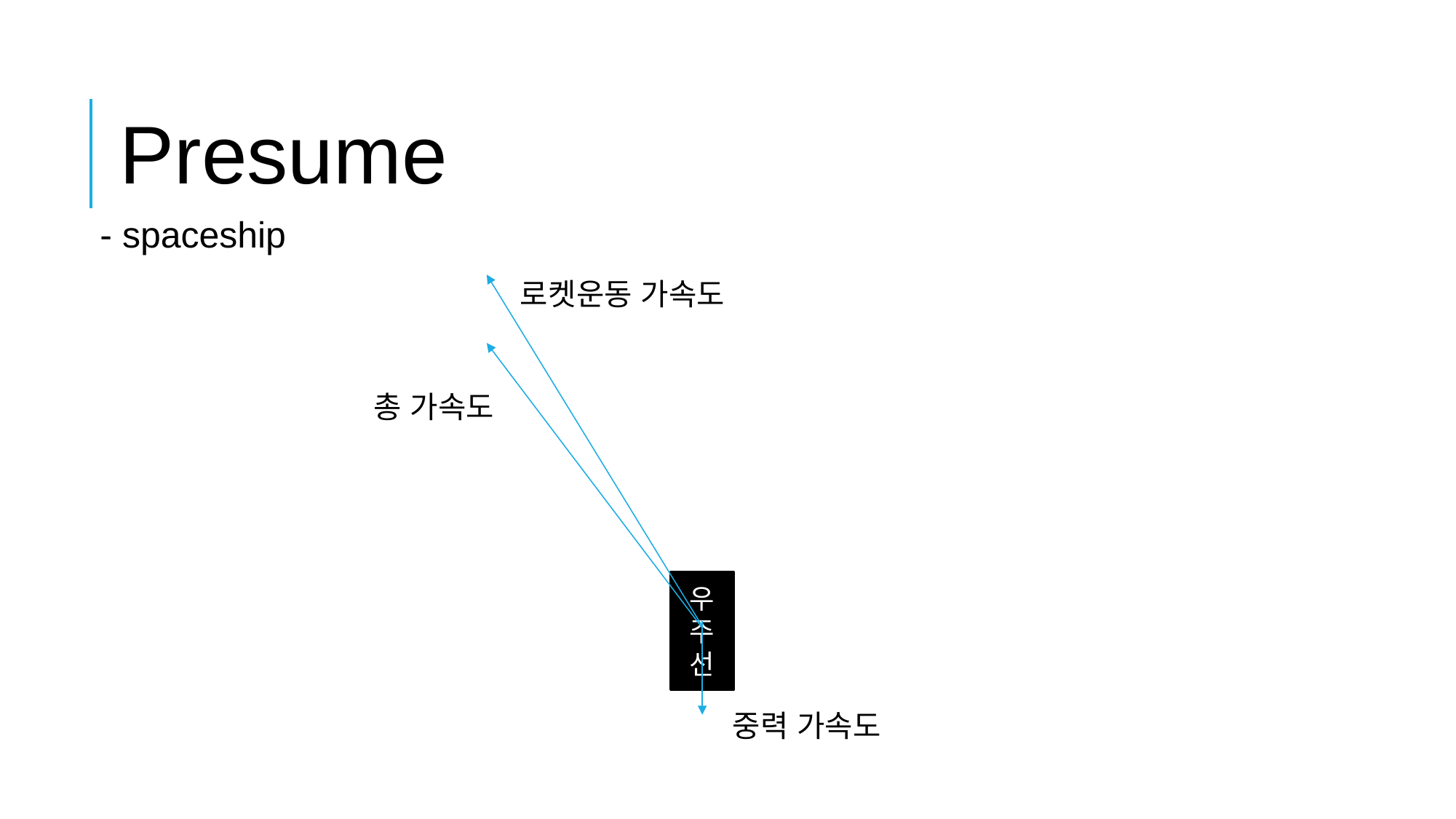

#
Presume
- spaceship
로켓운동 가속도

총 가속도
우주선
중력 가속도